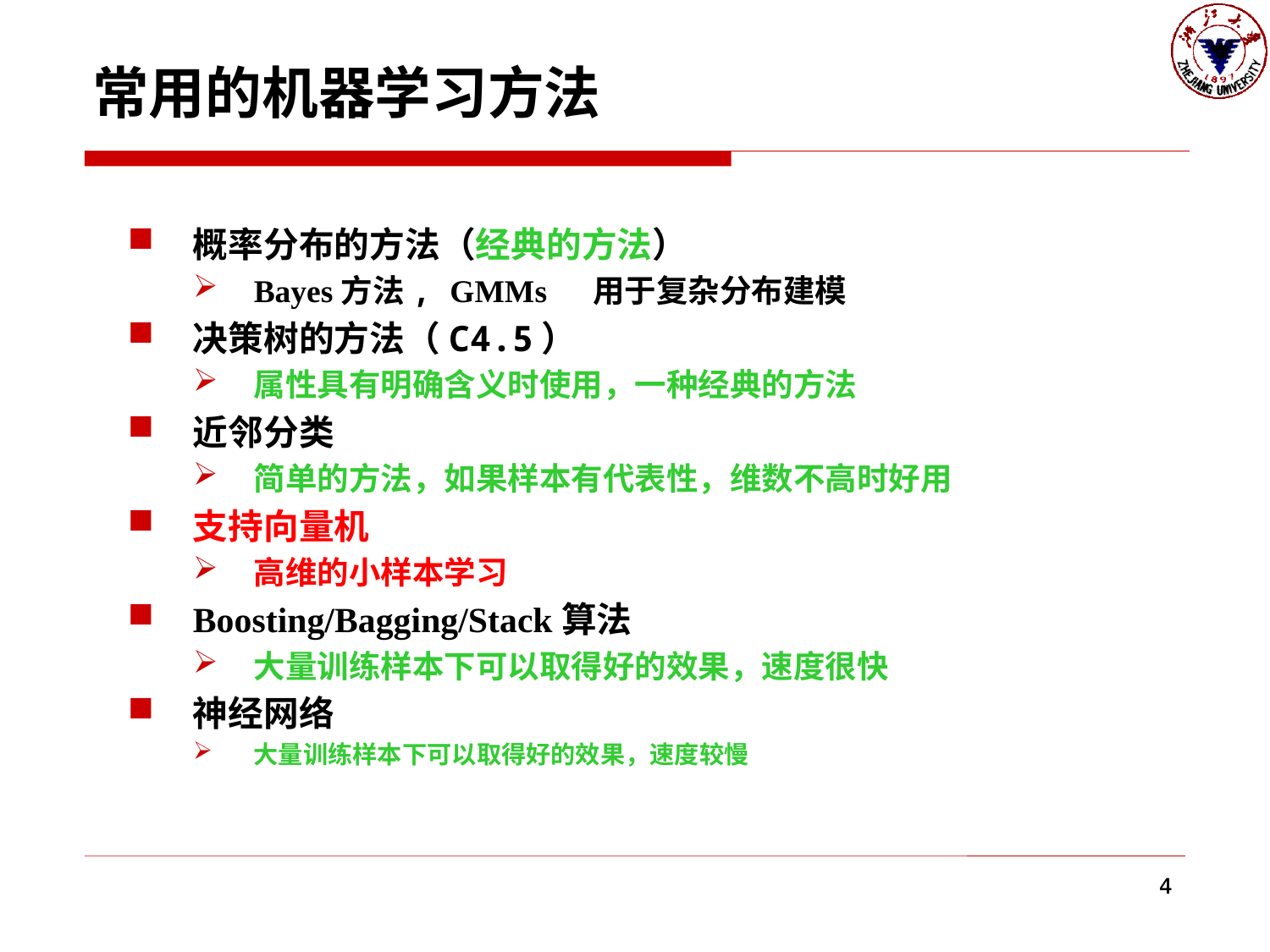

常用的机器学习方法
概率分布的方法（经典的方法）
Bayes方法, GMMs  用于复杂分布建模
决策树的方法（C4.5）
属性具有明确含义时使用，一种经典的方法
近邻分类
简单的方法，如果样本有代表性，维数不高时好用
支持向量机
高维的小样本学习
Boosting/Bagging/Stack算法
大量训练样本下可以取得好的效果，速度很快
神经网络
大量训练样本下可以取得好的效果，速度较慢

4
4